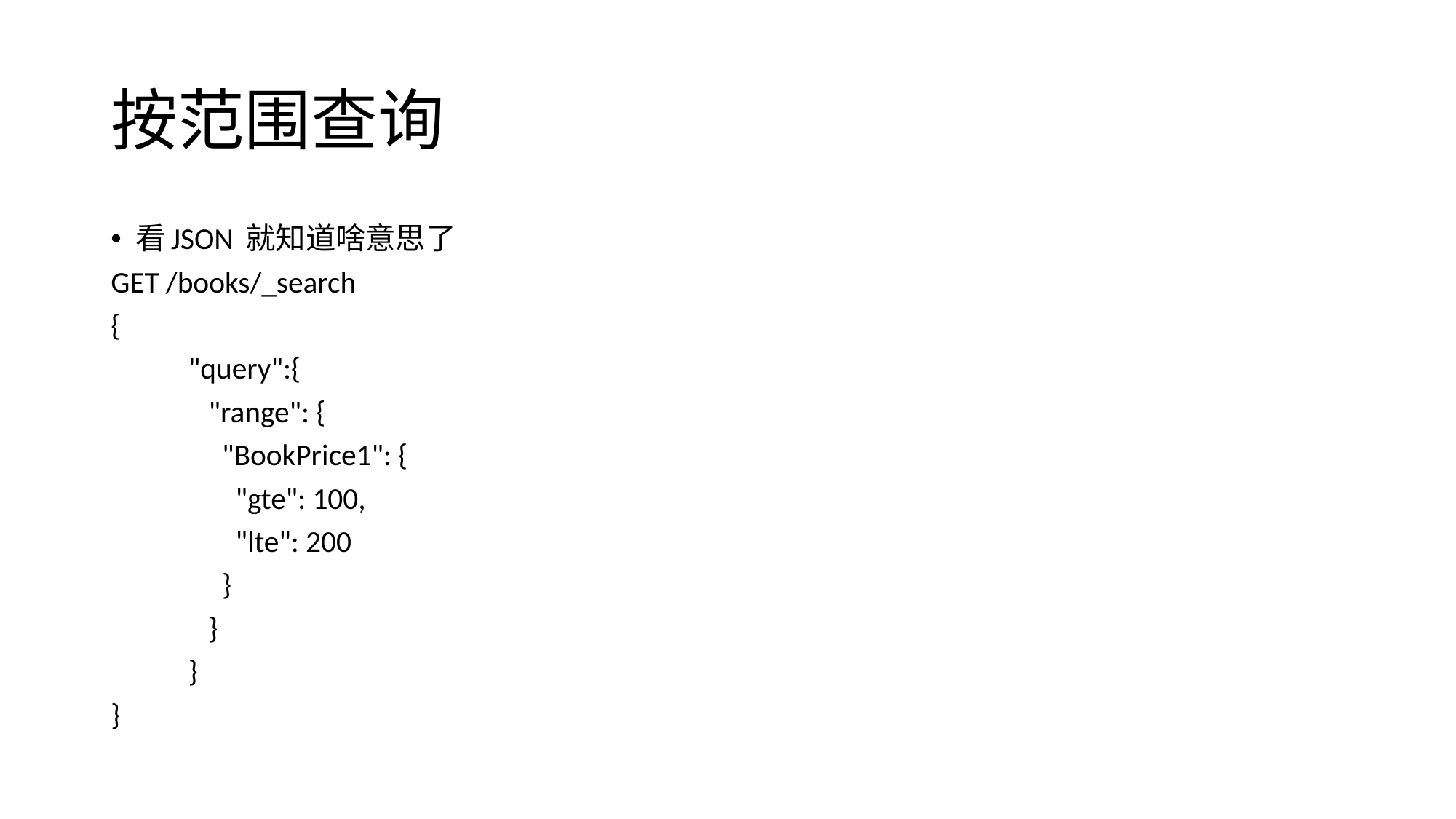

# 按范围查询
看JSON 就知道啥意思了
GET /books/_search
{
	"query":{
	   "range": {
	     "BookPrice1": {
	       "gte": 100,
	       "lte": 200
	     }
	   }
	}
}